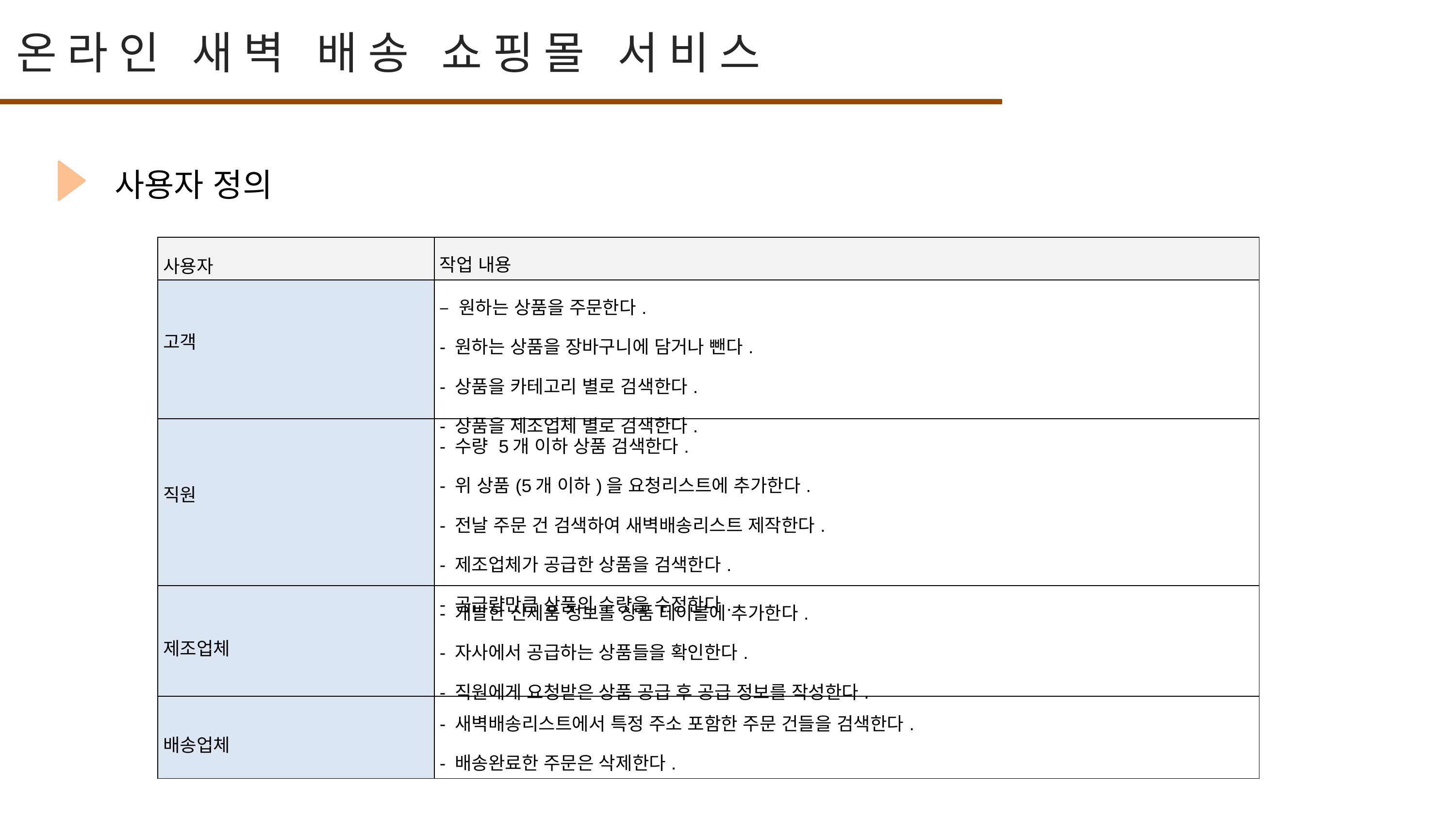

온라인 새벽 배송 쇼핑몰 서비스

사용자 정의

| 사용자 | 작업 내용 |
| --- | --- |
| 고객 | – 원하는 상품을 주문한다. - 원하는 상품을 장바구니에 담거나 뺀다. - 상품을 카테고리 별로 검색한다. - 상품을 제조업체 별로 검색한다. |
| 직원 | - 수량 5개 이하 상품 검색한다. - 위 상품(5개 이하)을 요청리스트에 추가한다. - 전날 주문 건 검색하여 새벽배송리스트 제작한다. - 제조업체가 공급한 상품을 검색한다. - 공급량만큼 상품의 수량을 수정한다. |
| 제조업체 | - 개발한 신제품 정보를 상품 테이블에 추가한다. - 자사에서 공급하는 상품들을 확인한다. - 직원에게 요청받은 상품 공급 후 공급 정보를 작성한다. |
| 배송업체 | - 새벽배송리스트에서 특정 주소 포함한 주문 건들을 검색한다. - 배송완료한 주문은 삭제한다. |